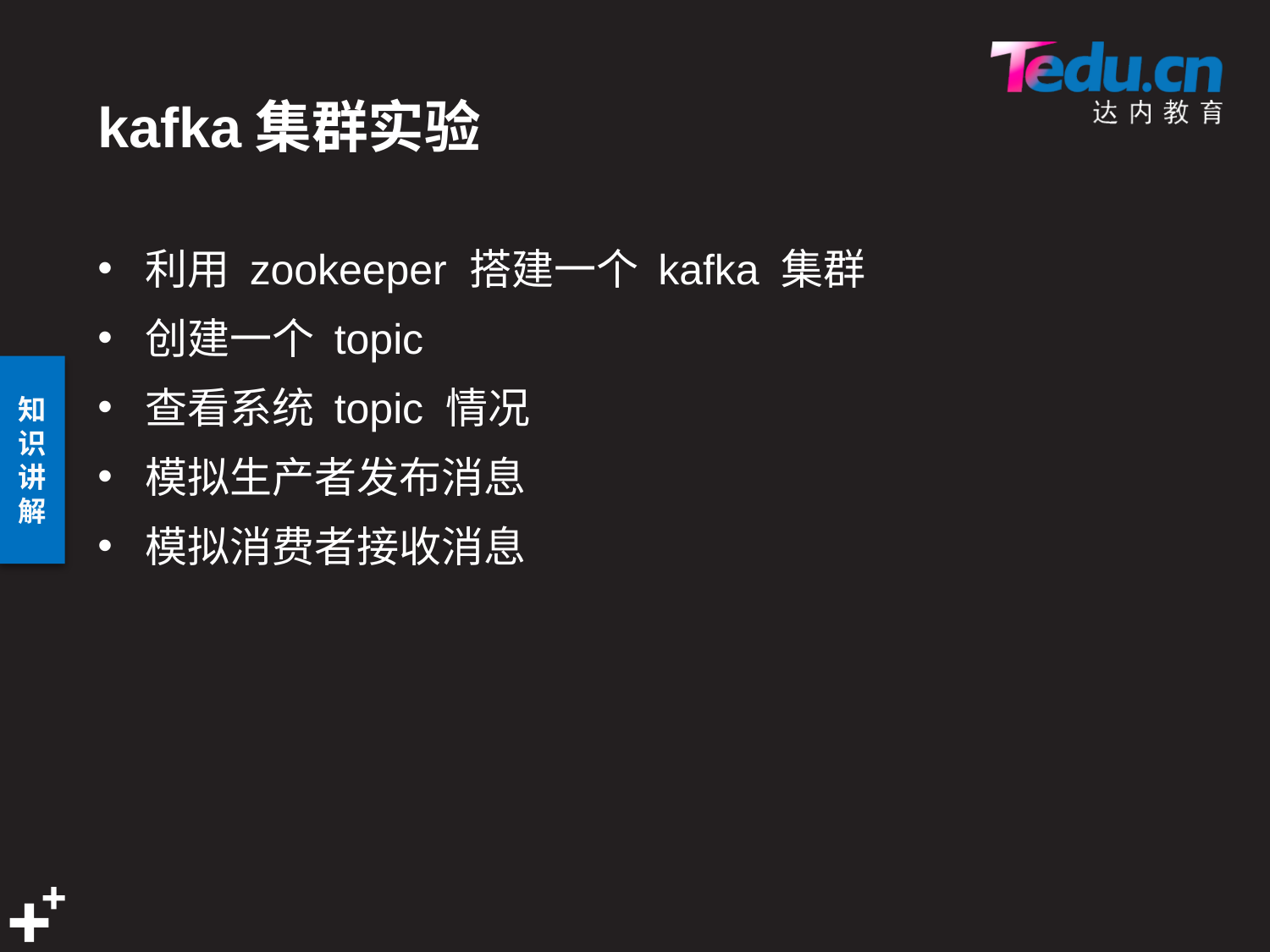

# kafka集群实验
利用 zookeeper 搭建一个 kafka 集群
创建一个 topic
查看系统 topic 情况
模拟生产者发布消息
模拟消费者接收消息